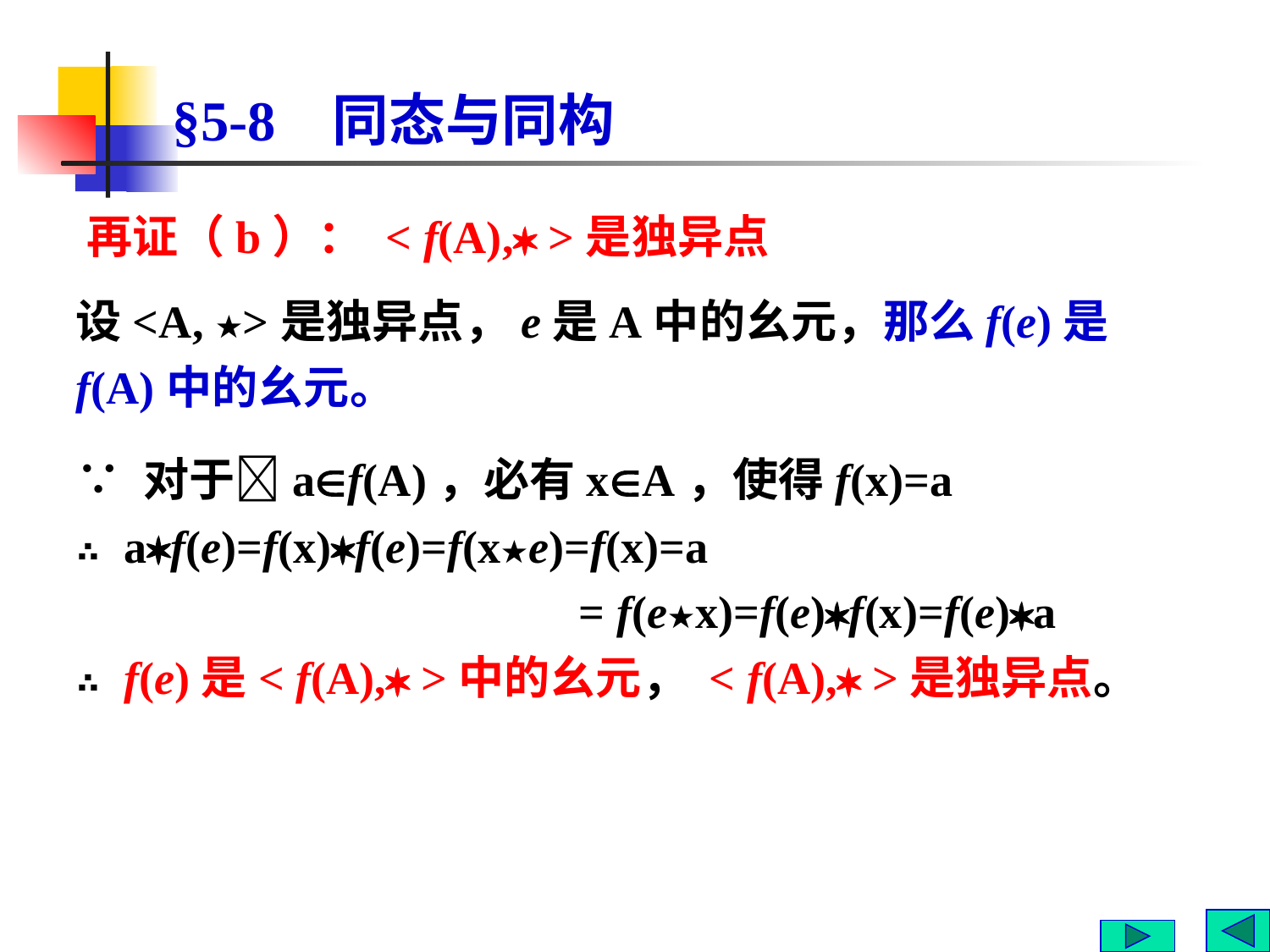

# §5-8   同态与同构
 再证（b）： < f(A),∗ >是独异点
设<A, ★>是独异点，e是A中的幺元，那么f(e)是f(A)中的幺元。
∵ 对于∀a∈f(A)，必有x∈A，使得f(x)=a
∴  a∗f(e)=f(x)∗f(e)=f(x★e)=f(x)=a
                                            = f(e★x)=f(e)∗f(x)=f(e)∗a
∴  f(e)是< f(A),∗ >中的幺元， < f(A),∗ >是独异点。
19